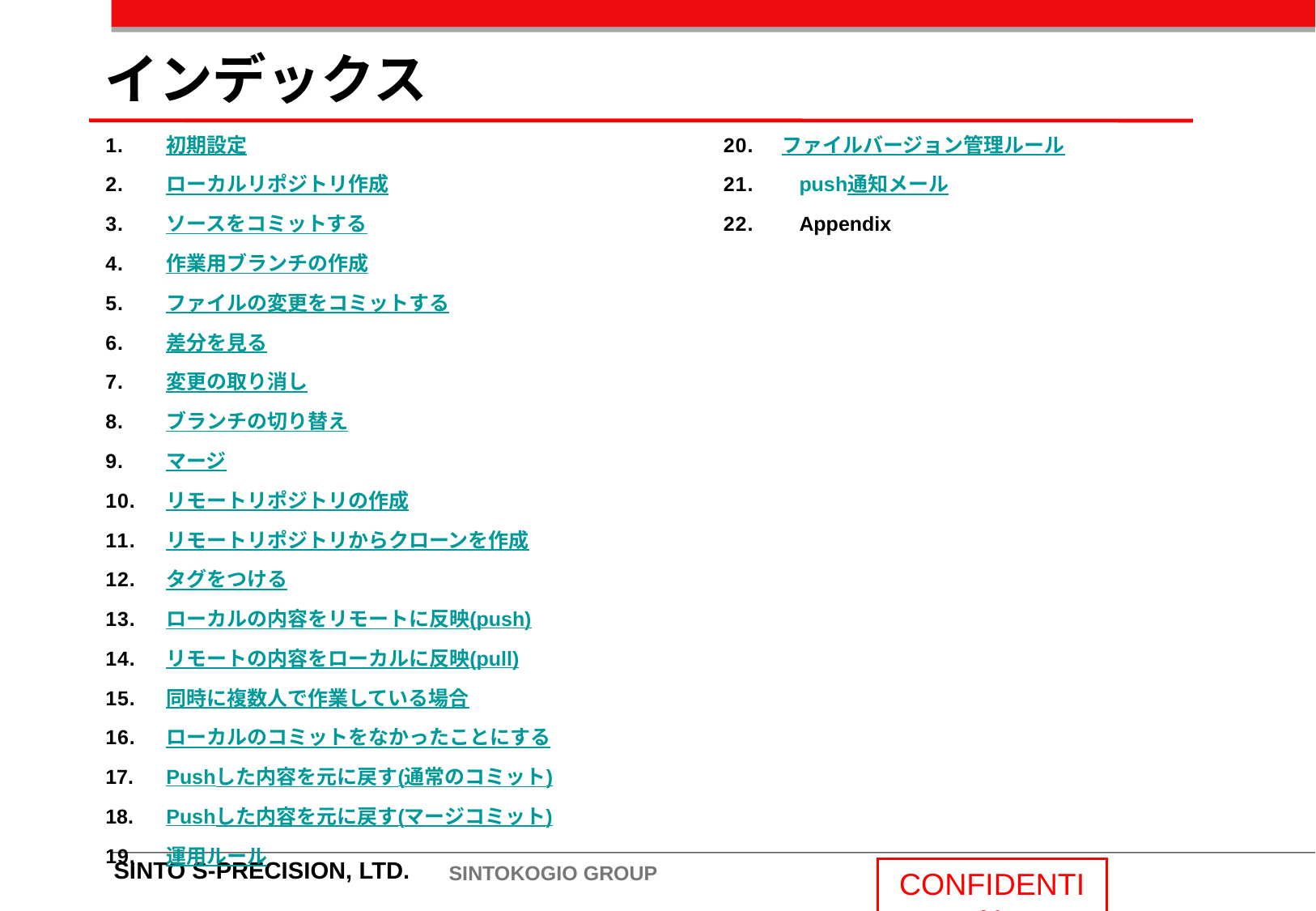

インデックス

     ファイルバージョン管理ルール
　　push通知メール
　　Appendix

初期設定
ローカルリポジトリ作成
ソースをコミットする
作業用ブランチの作成
ファイルの変更をコミットする
差分を見る
変更の取り消し
ブランチの切り替え
マージ
リモートリポジトリの作成
リモートリポジトリからクローンを作成
タグをつける
ローカルの内容をリモートに反映(push)
リモートの内容をローカルに反映(pull)
同時に複数人で作業している場合
ローカルのコミットをなかったことにする
Pushした内容を元に戻す(通常のコミット)
Pushした内容を元に戻す(マージコミット)
運用ルール

SINTO S-PRECISION, LTD.
SINTOKOGIO GROUP
CONFIDENTIAL